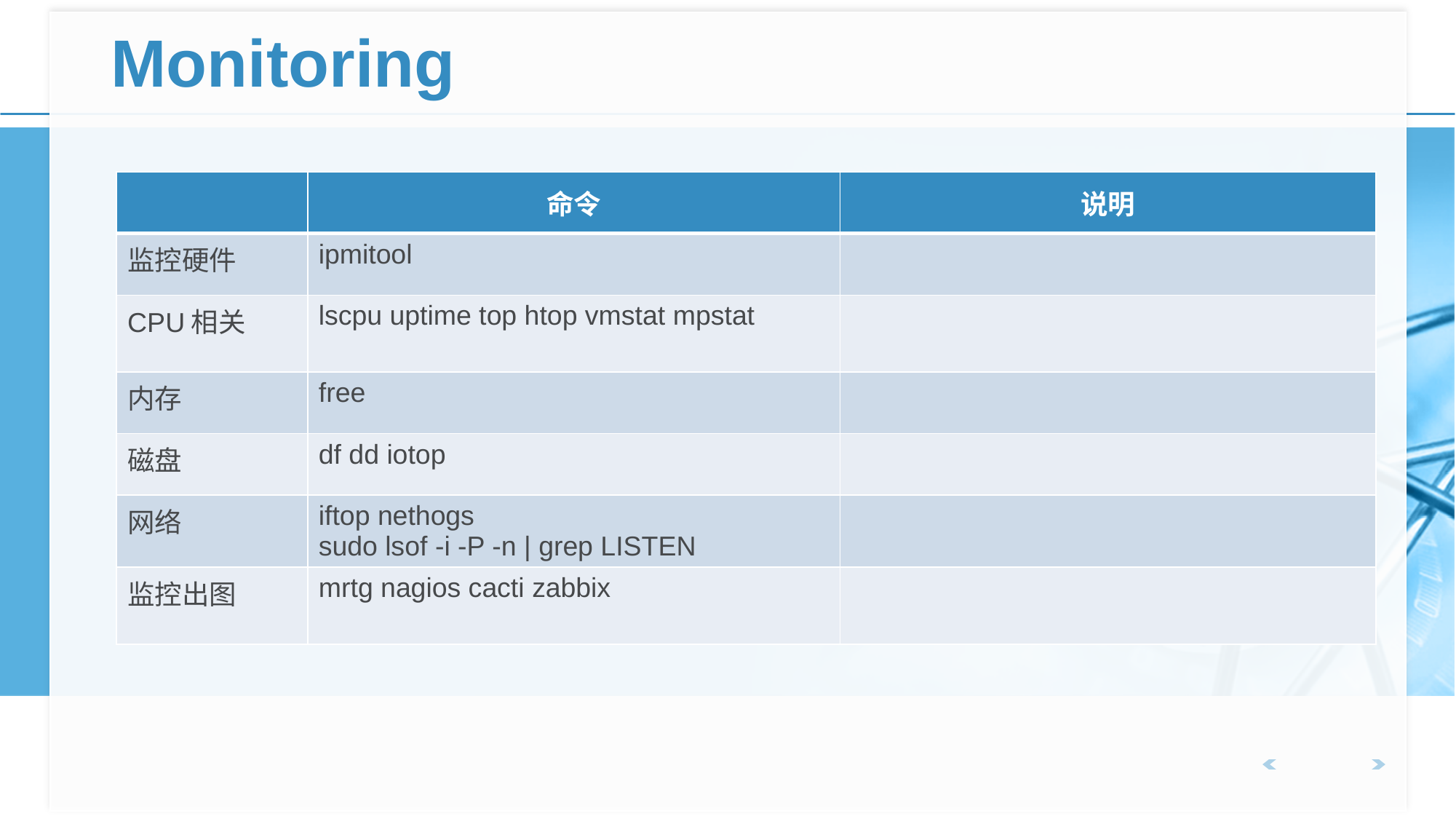

# Monitoring
|  | 命令 | 说明 |
| --- | --- | --- |
| 监控硬件 | ipmitool |  |
| CPU相关 | lscpu uptime top htop vmstat mpstat |  |
| 内存 | free |  |
| 磁盘 | df dd iotop |  |
| 网络 | iftop nethogs sudo lsof -i -P -n | grep LISTEN |  |
| 监控出图 | mrtg nagios cacti zabbix |  |